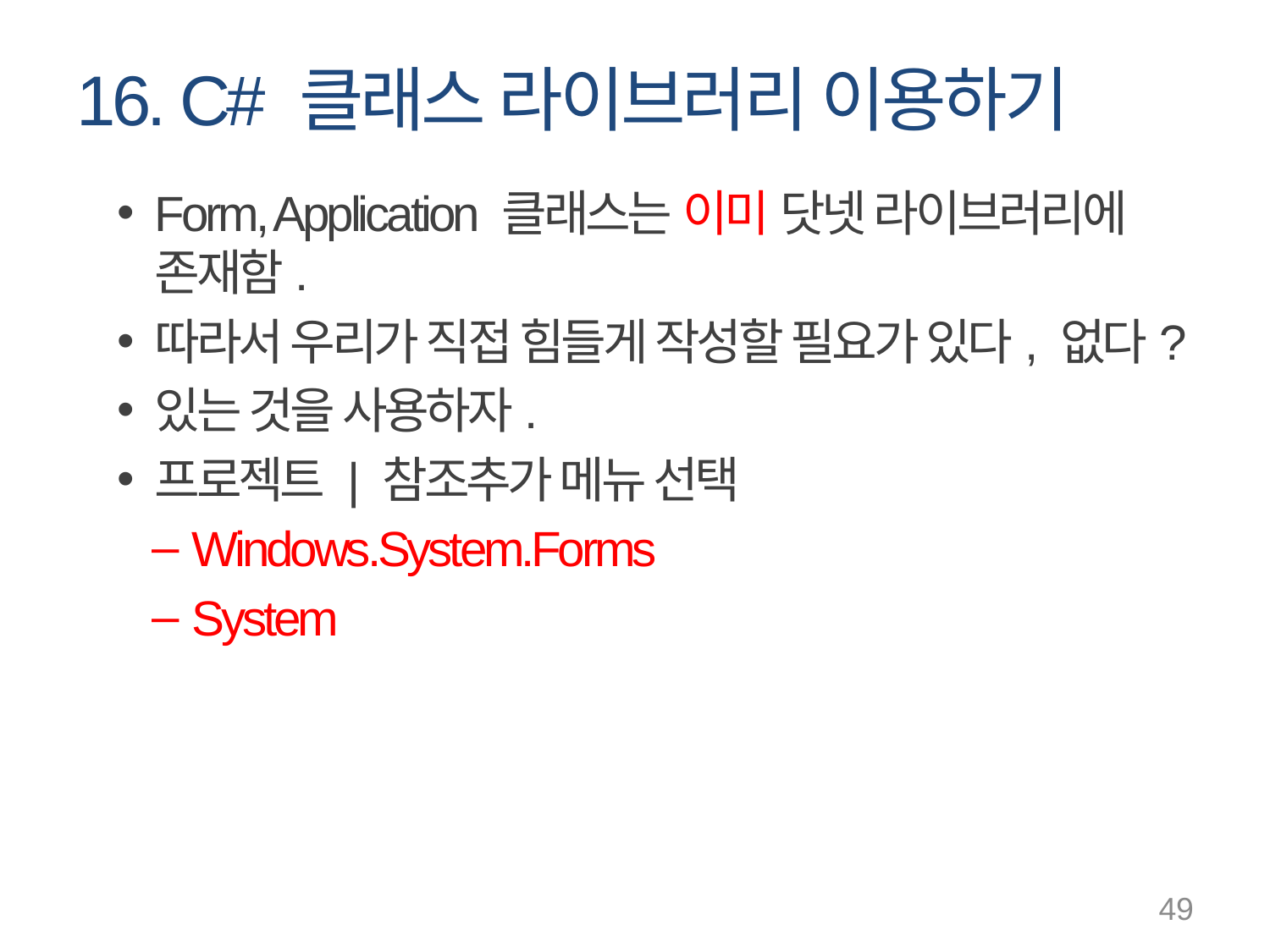

# 16. C# 클래스 라이브러리 이용하기
Form, Application 클래스는 이미 닷넷 라이브러리에 존재함.
따라서 우리가 직접 힘들게 작성할 필요가 있다, 없다?
있는 것을 사용하자.
프로젝트 | 참조추가 메뉴 선택
Windows.System.Forms
System
49